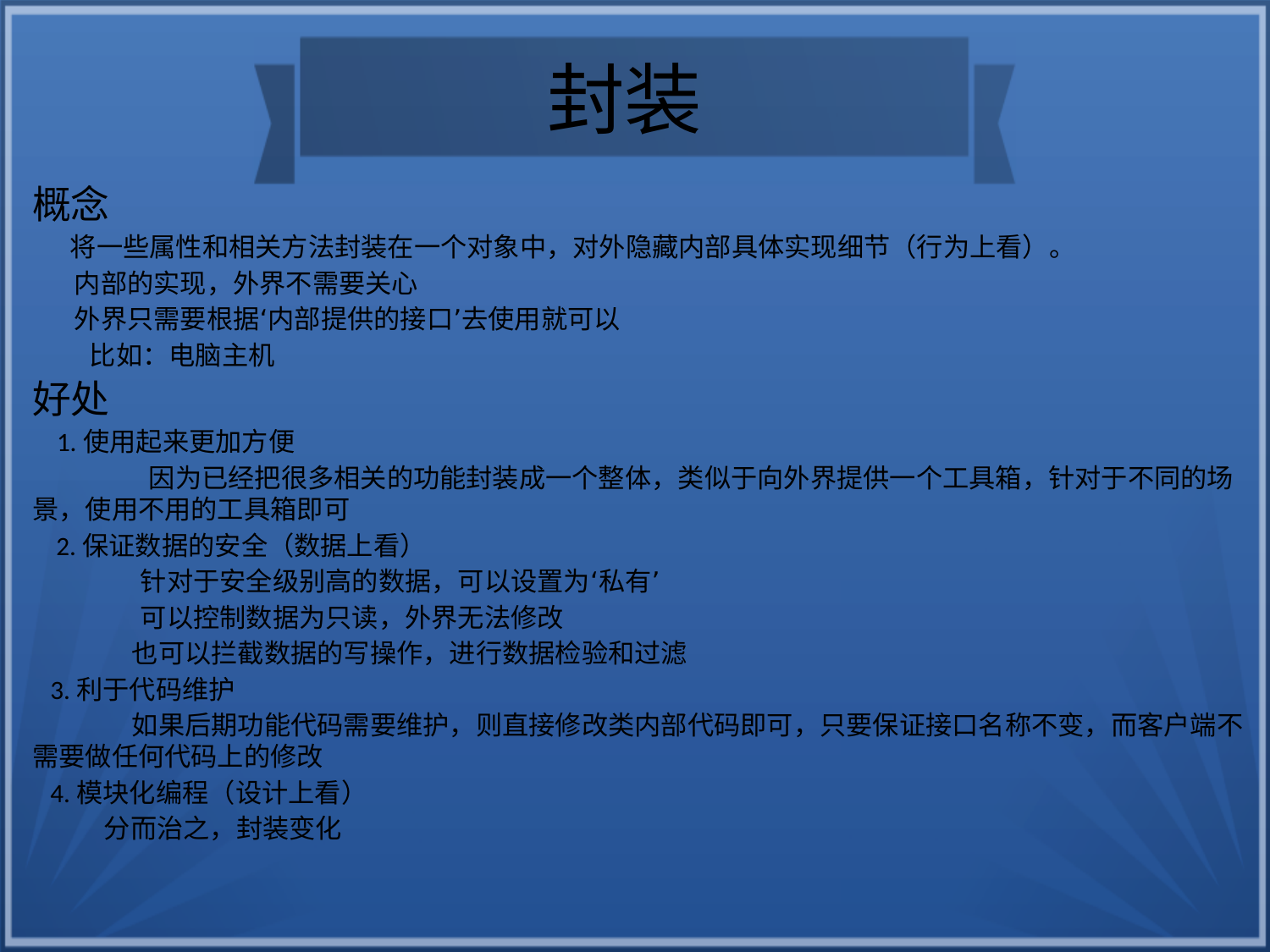

封装

概念
       将一些属性和相关方法封装在一个对象中，对外隐藏内部具体实现细节（行为上看）。
      内部的实现，外界不需要关心
      外界只需要根据‘内部提供的接口’去使用就可以
      比如：电脑主机
好处
     1.使用起来更加方便
             因为已经把很多相关的功能封装成一个整体，类似于向外界提供一个工具箱，针对于不同的场景，使用不用的工具箱即可
    2.保证数据的安全（数据上看）
            针对于安全级别高的数据，可以设置为‘私有’
            可以控制数据为只读，外界无法修改
           也可以拦截数据的写操作，进行数据检验和过滤
   3.利于代码维护
           如果后期功能代码需要维护，则直接修改类内部代码即可，只要保证接口名称不变，而客户端不需要做任何代码上的修改
   4.模块化编程（设计上看）
           分而治之，封装变化